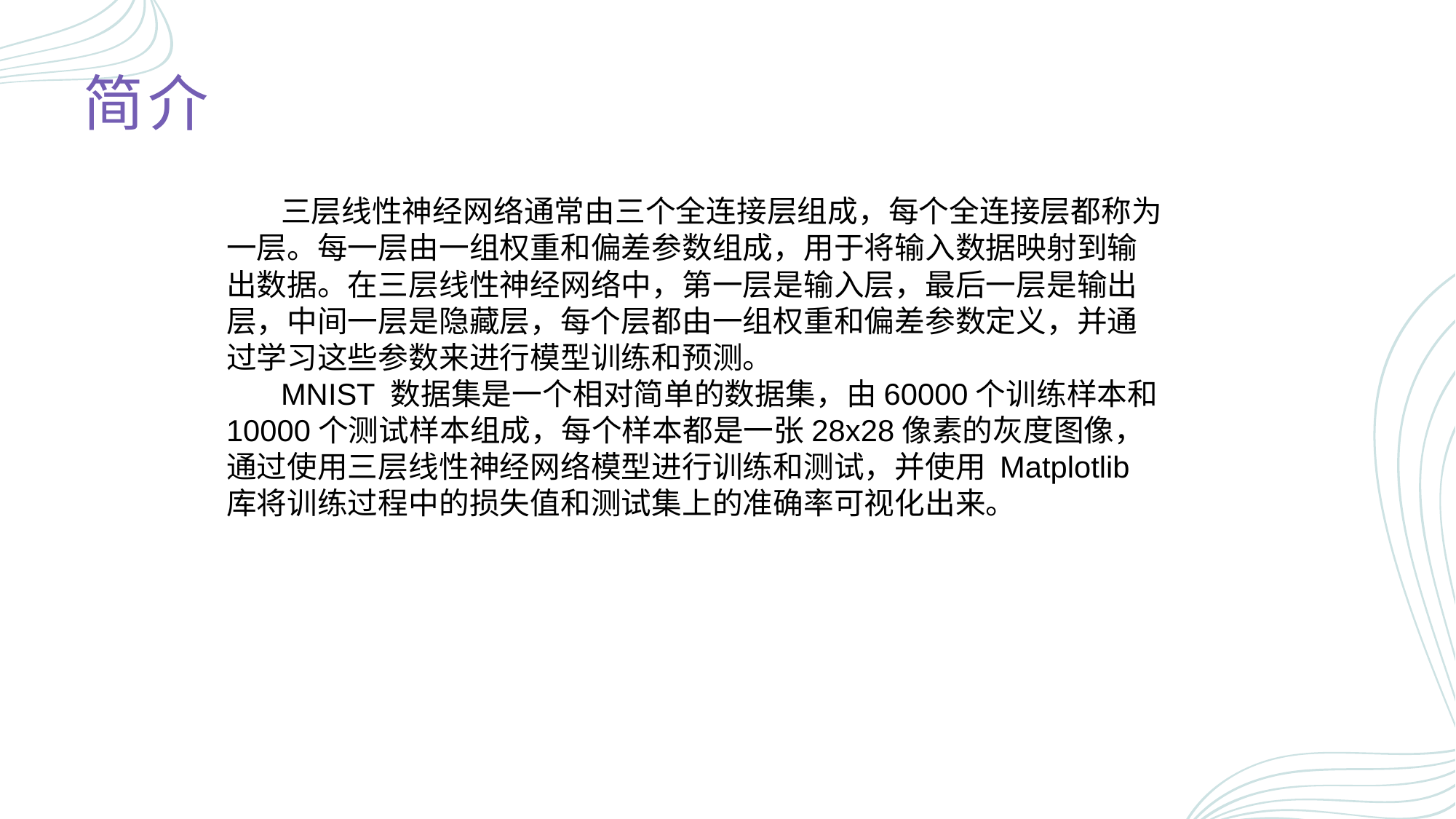

简介

三层线性神经网络通常由三个全连接层组成，每个全连接层都称为一层。每一层由一组权重和偏差参数组成，用于将输入数据映射到输出数据。在三层线性神经网络中，第一层是输入层，最后一层是输出层，中间一层是隐藏层，每个层都由一组权重和偏差参数定义，并通过学习这些参数来进行模型训练和预测。
MNIST 数据集是一个相对简单的数据集，由60000个训练样本和10000个测试样本组成，每个样本都是一张28x28像素的灰度图像，通过使用三层线性神经网络模型进行训练和测试，并使用 Matplotlib 库将训练过程中的损失值和测试集上的准确率可视化出来。